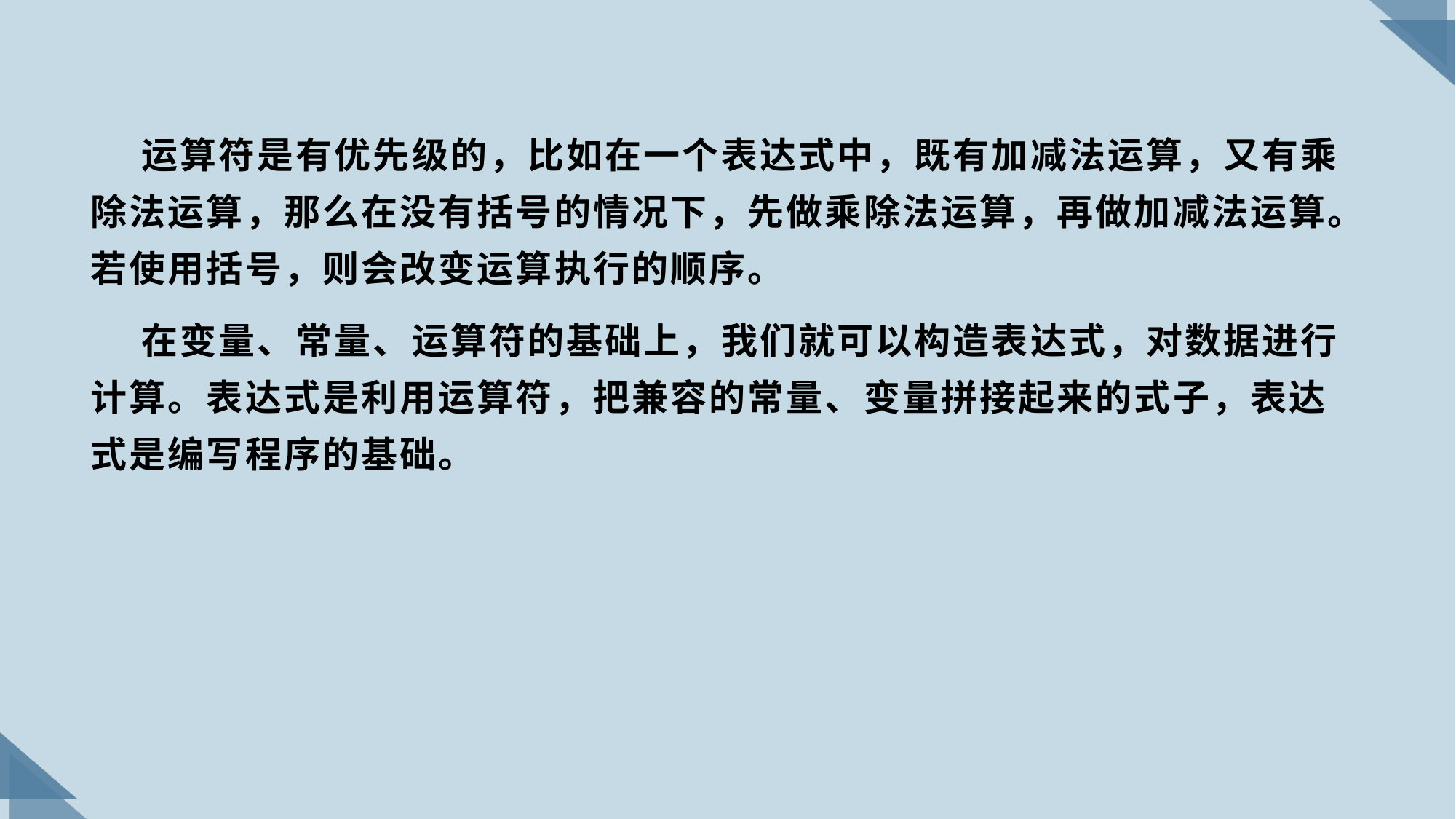

运算符是有优先级的，比如在一个表达式中，既有加减法运算，又有乘除法运算，那么在没有括号的情况下，先做乘除法运算，再做加减法运算。若使用括号，则会改变运算执行的顺序。
    在变量、常量、运算符的基础上，我们就可以构造表达式，对数据进行计算。表达式是利用运算符，把兼容的常量、变量拼接起来的式子，表达式是编写程序的基础。